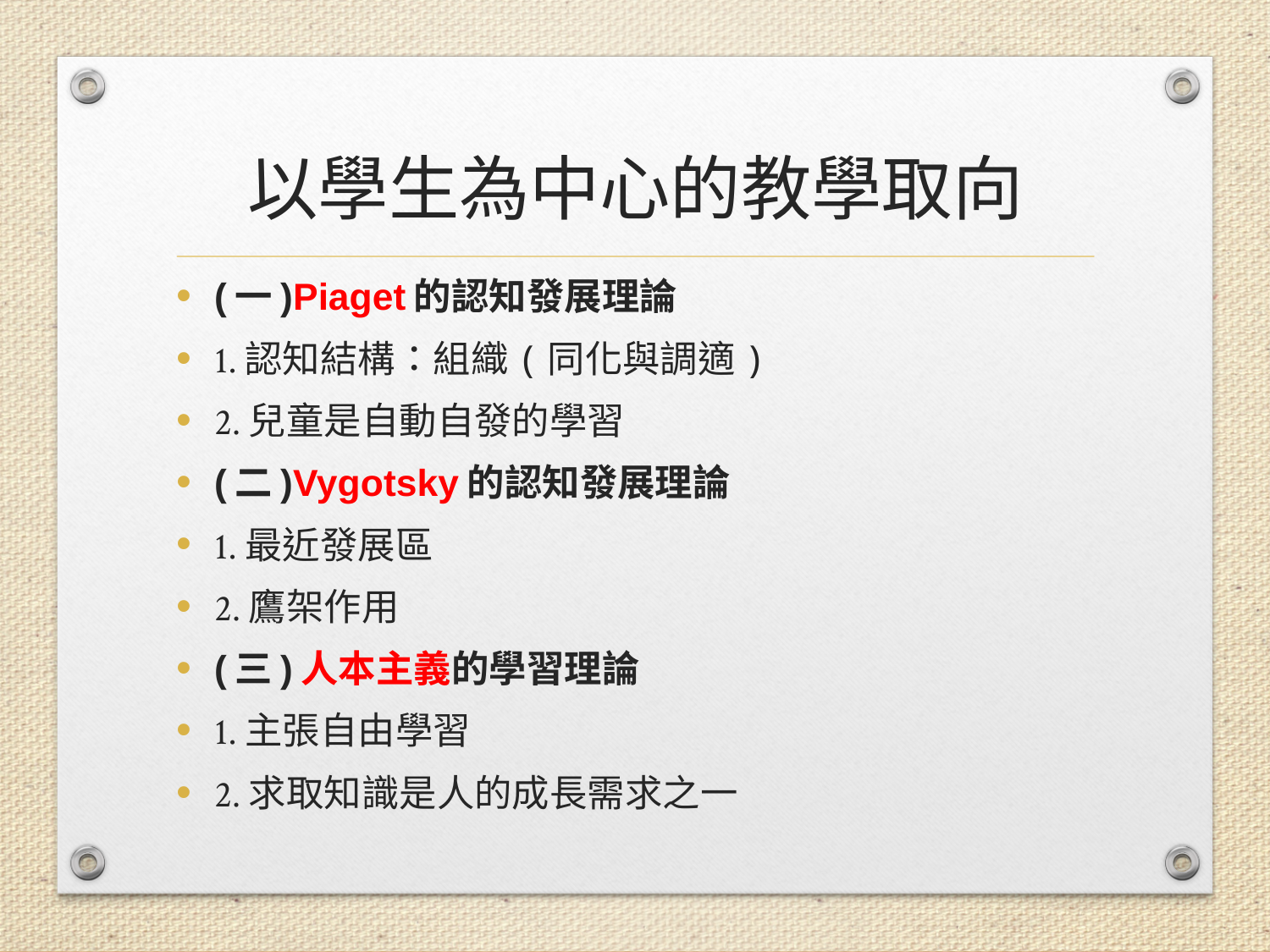

# 以學生為中心的教學取向
(一)Piaget的認知發展理論
1.認知結構：組織(同化與調適)
2.兒童是自動自發的學習
(二)Vygotsky的認知發展理論
1.最近發展區
2.鷹架作用
(三)人本主義的學習理論
1.主張自由學習
2.求取知識是人的成長需求之一